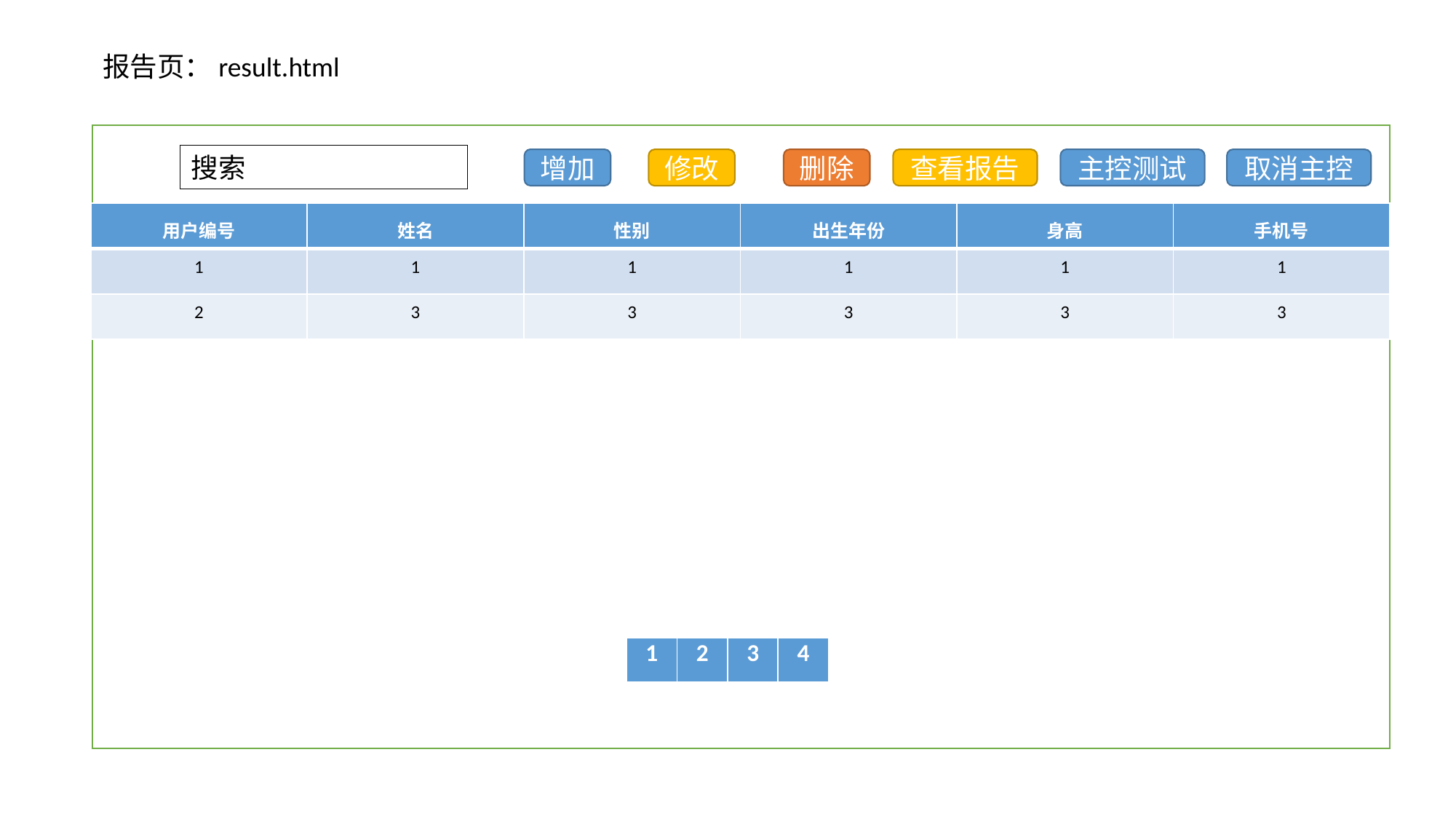

报告页：result.html

搜索
增加
主控测试
修改
删除
查看报告
取消主控
| 用户编号 | 姓名 | 性别 | 出生年份 | 身高 | 手机号 |
| --- | --- | --- | --- | --- | --- |
| 1 | 1 | 1 | 1 | 1 | 1 |
| 2 | 3 | 3 | 3 | 3 | 3 |
| 1 | 2 | 3 | 4 |
| --- | --- | --- | --- |